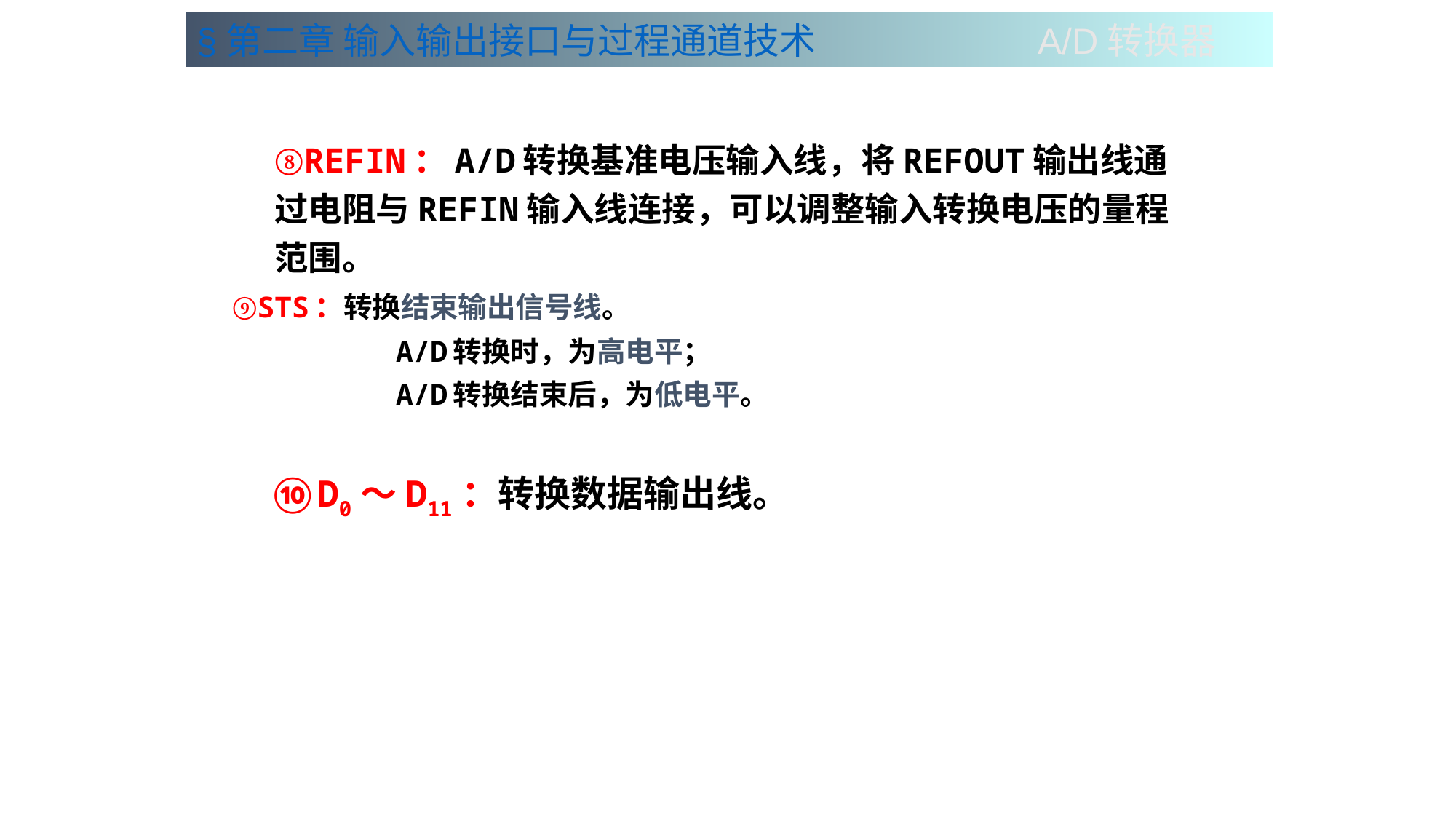

§第二章 输入输出接口与过程通道技术                          A/D转换器
# ⑧REFIN：A/D转换基准电压输入线，将REFOUT输出线通过电阻与REFIN输入线连接，可以调整输入转换电压的量程范围。
        ⑨STS：转换结束输出信号线。
             A/D转换时，为高电平；
             A/D转换结束后，为低电平。
      ⑩D0～D11：转换数据输出线。